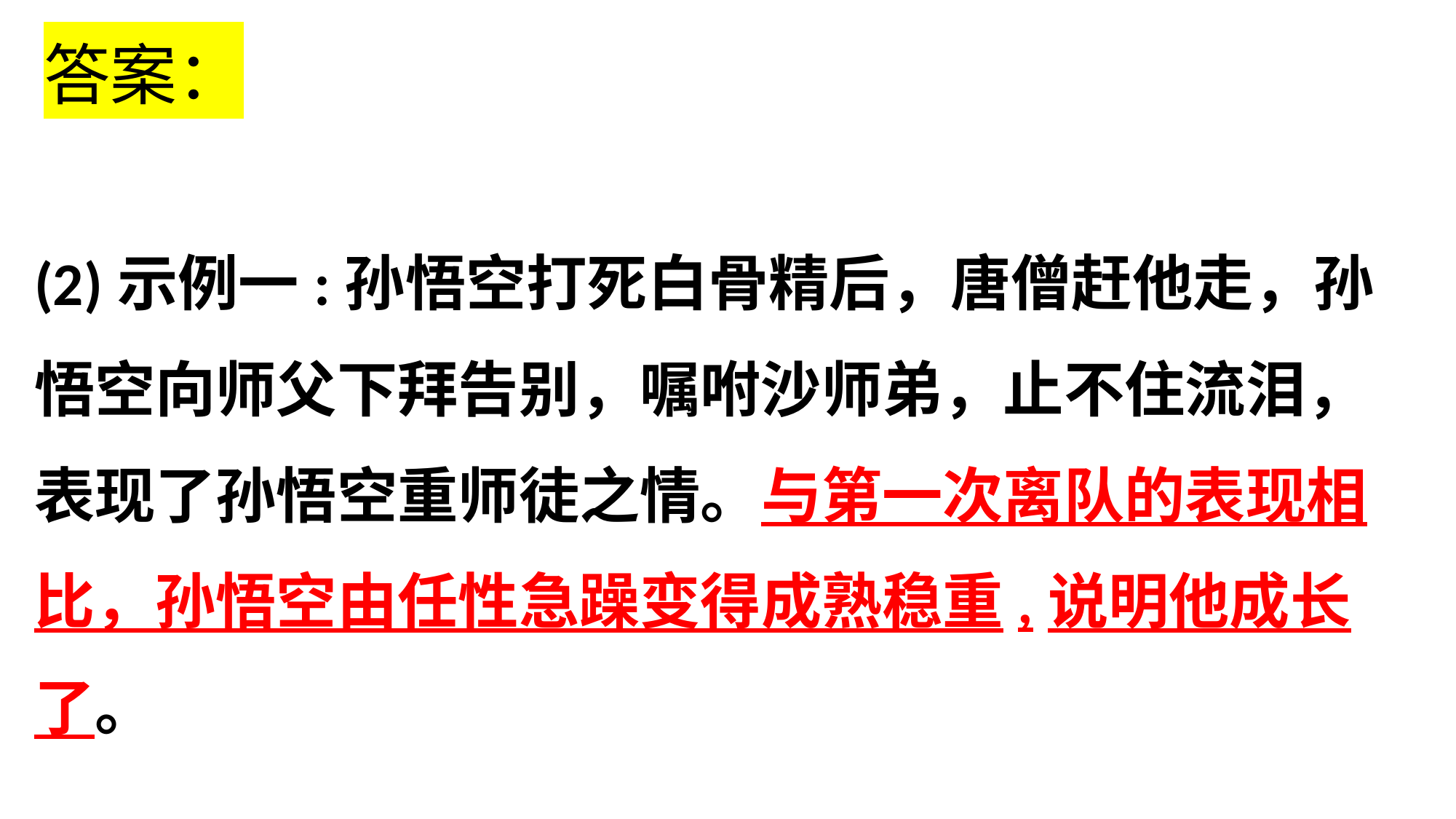

# 答案：
(2)示例一:孙悟空打死白骨精后，唐僧赶他走，孙悟空向师父下拜告别，嘱咐沙师弟，止不住流泪，表现了孙悟空重师徒之情。与第一次离队的表现相比，孙悟空由任性急躁变得成熟稳重,说明他成长了。